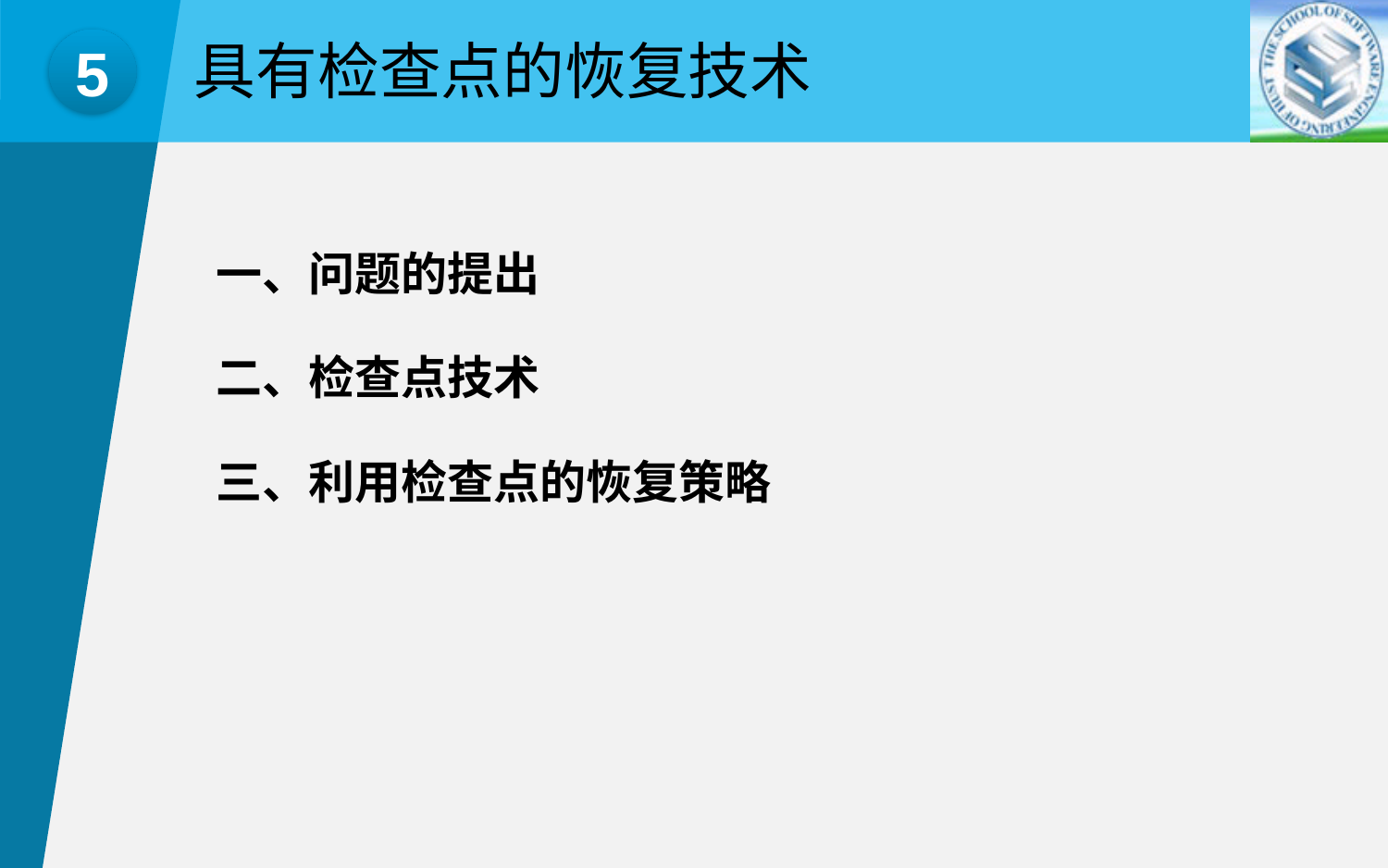

具有检查点的恢复技术
5
一、问题的提出
二、检查点技术
三、利用检查点的恢复策略